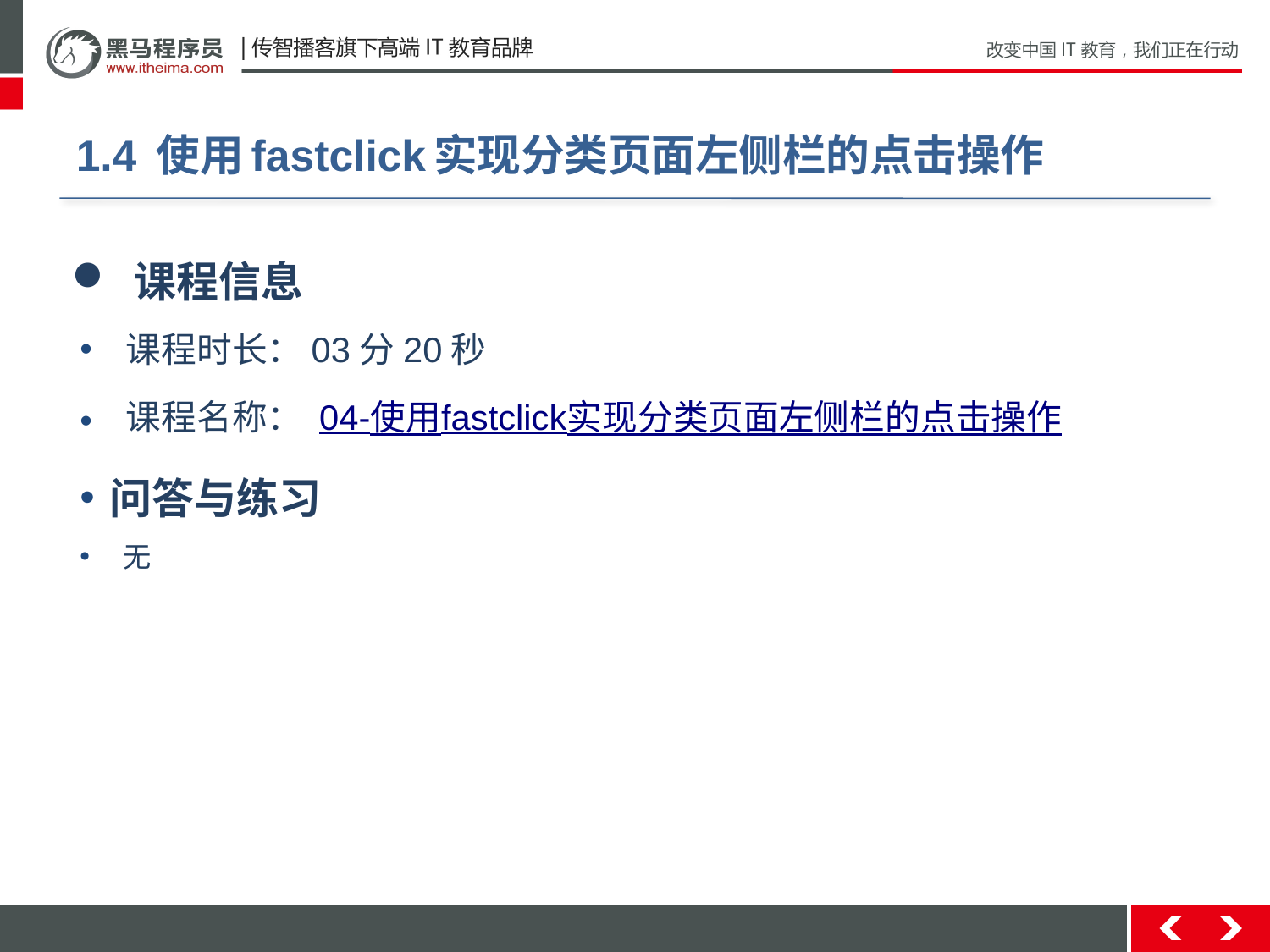

#
1.4 使用fastclick实现分类页面左侧栏的点击操作
 课程信息
 课程时长：03分20秒
 课程名称： 04-使用fastclick实现分类页面左侧栏的点击操作
问答与练习
 无